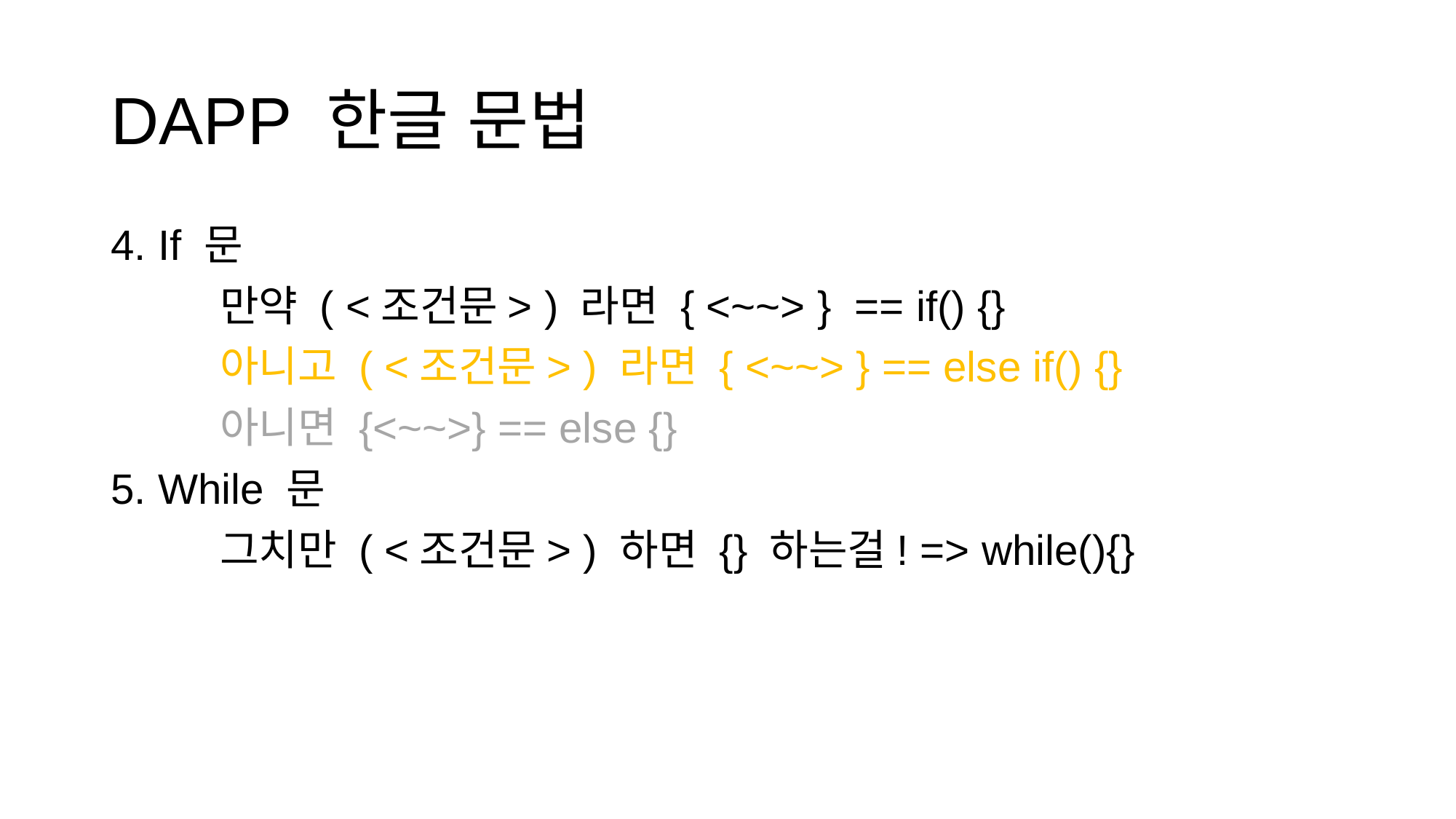

# DAPP 한글 문법
4. If 문
	만약 ( <조건문> ) 라면 { <~~> }  == if() {}
	아니고 ( <조건문> ) 라면 { <~~> } == else if() {}
	아니면 {<~~>} == else {}
5. While 문
	그치만 ( <조건문> ) 하면 {} 하는걸! => while(){}